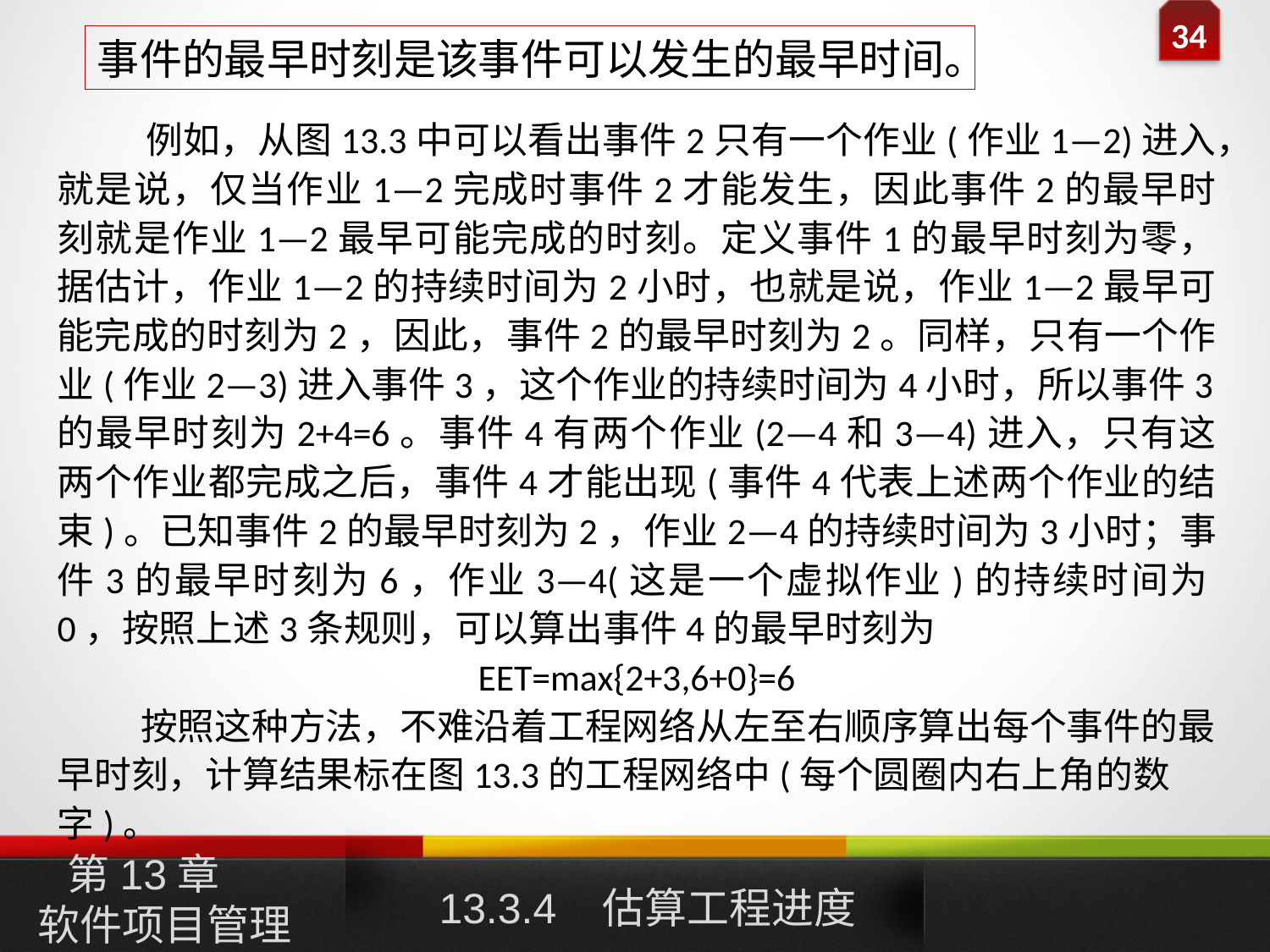

事件的最早时刻是该事件可以发生的最早时间。
          例如，从图13.3中可以看出事件2只有一个作业(作业1—2)进入，就是说，仅当作业1—2完成时事件2才能发生，因此事件2的最早时刻就是作业1—2最早可能完成的时刻。定义事件1的最早时刻为零，据估计，作业1—2的持续时间为2小时，也就是说，作业1—2最早可能完成的时刻为2，因此，事件2的最早时刻为2。同样，只有一个作业(作业2—3)进入事件3，这个作业的持续时间为4小时，所以事件3的最早时刻为2+4=6。事件4有两个作业(2—4和3—4)进入，只有这两个作业都完成之后，事件4才能出现(事件4代表上述两个作业的结束)。已知事件2的最早时刻为2，作业2—4的持续时间为3小时；事件3的最早时刻为6，作业3—4(这是一个虚拟作业)的持续时间为0，按照上述3条规则，可以算出事件4的最早时刻为
EET=max{2+3,6+0}=6
         按照这种方法，不难沿着工程网络从左至右顺序算出每个事件的最早时刻，计算结果标在图13.3的工程网络中(每个圆圈内右上角的数字)。
第13章
软件项目管理
13.3.4   估算工程进度